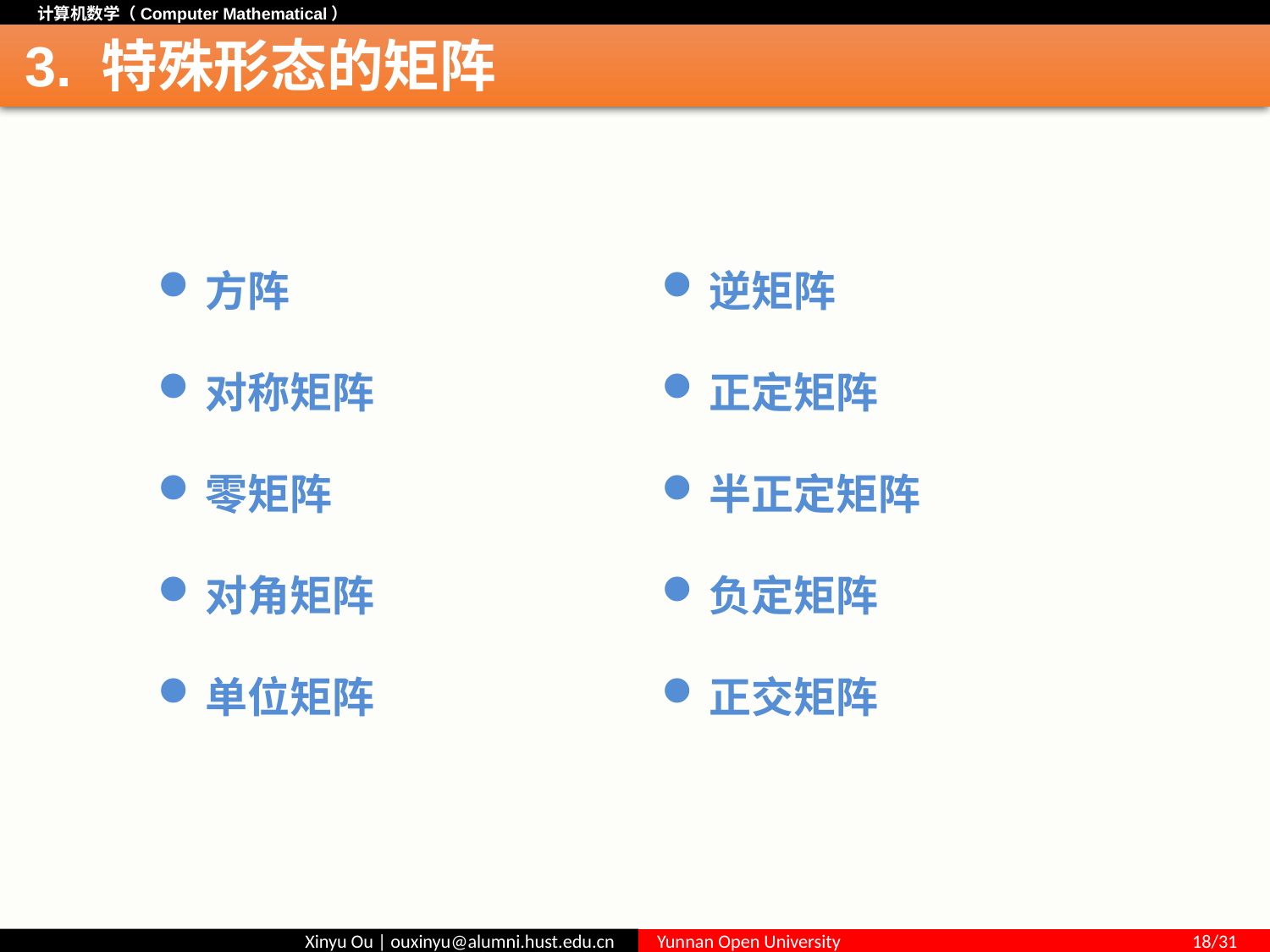

# 3. 特殊形态的矩阵

方阵
对称矩阵
零矩阵
对角矩阵
单位矩阵

逆矩阵
正定矩阵
半正定矩阵
负定矩阵
正交矩阵